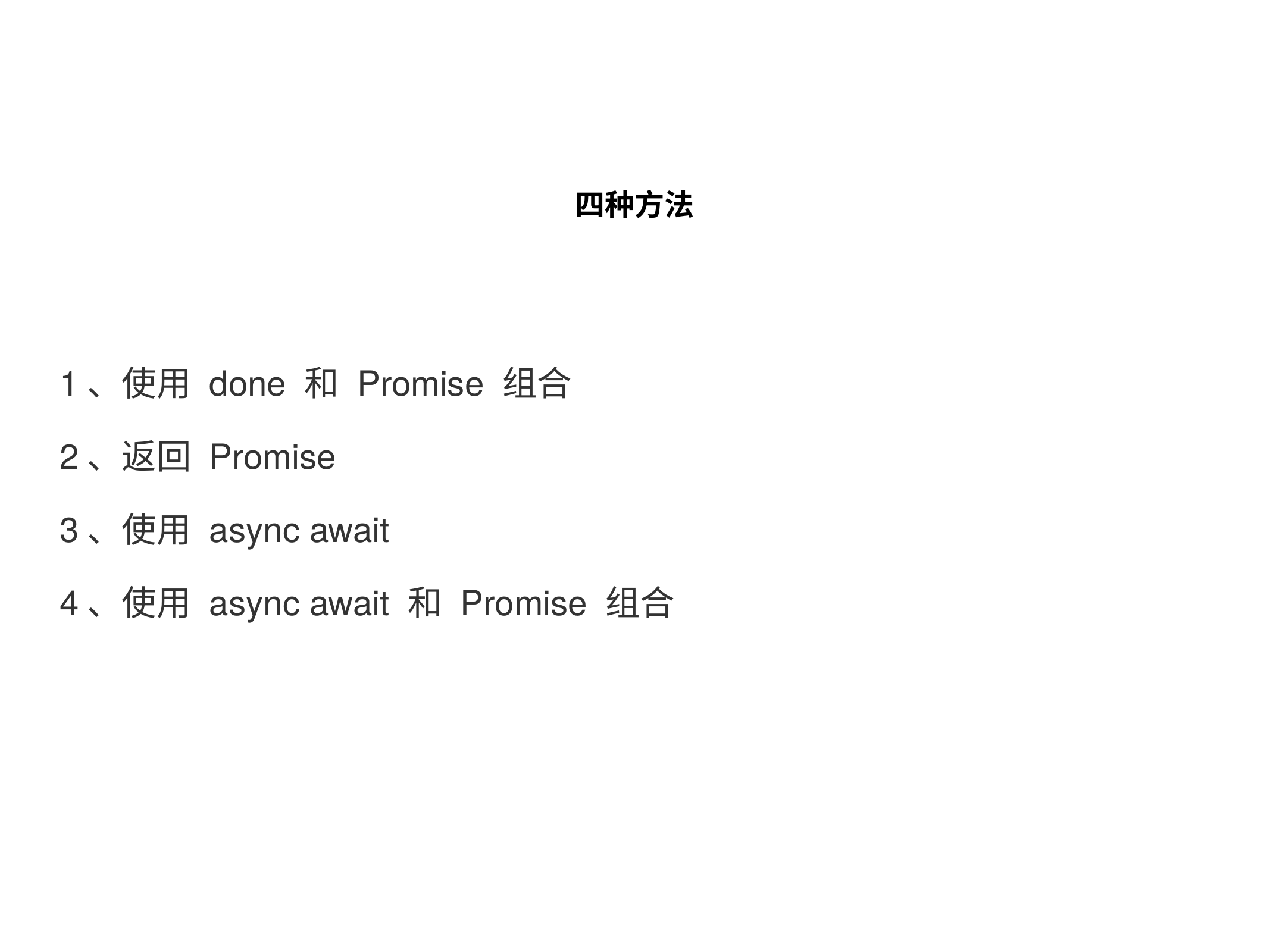

四种方法
1、使用 done 和 Promise 组合
2、返回 Promise
3、使用 async await
4、使用 async await 和 Promise 组合